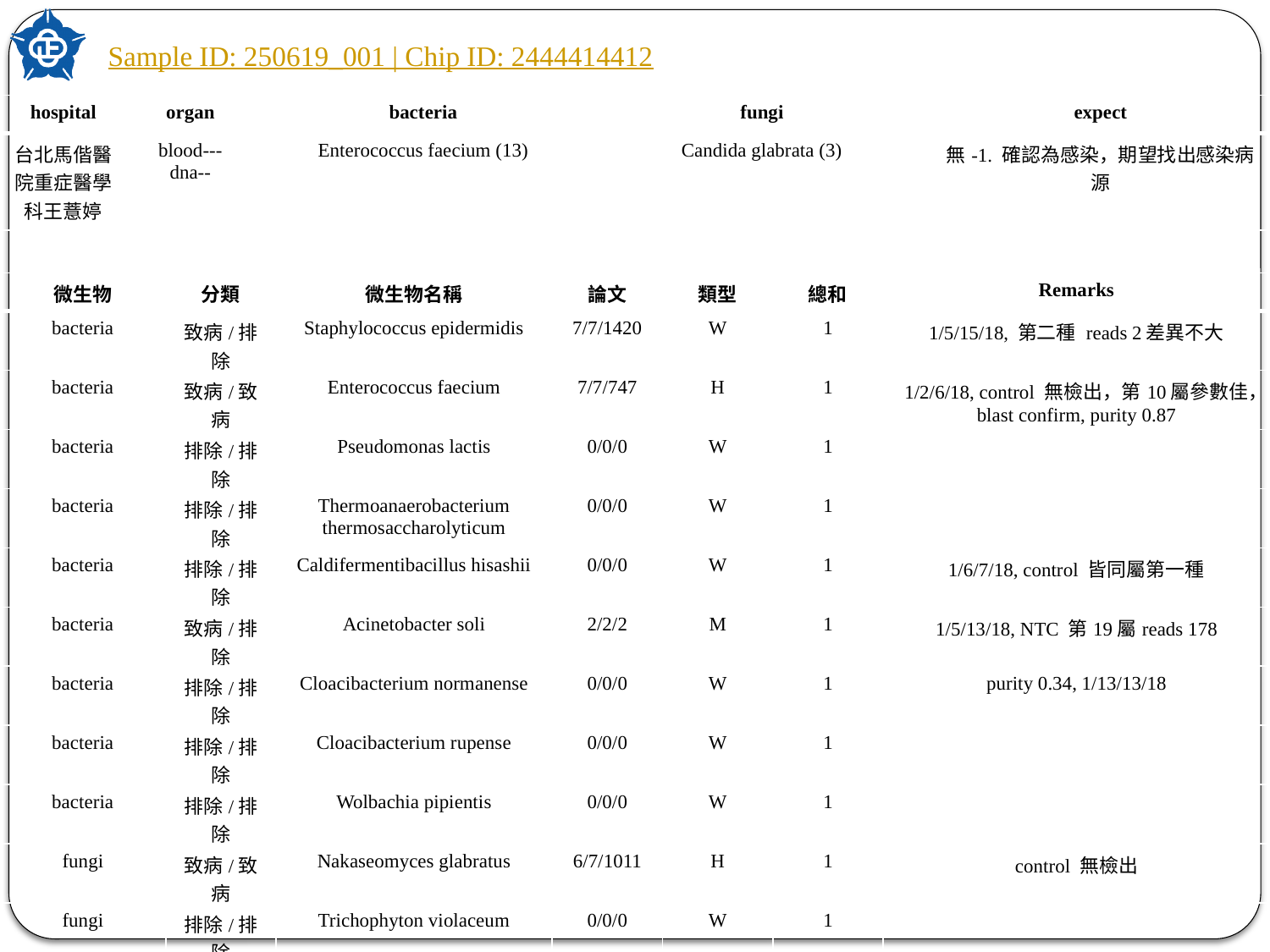

Sample ID: 250619_001 | Chip ID: 2444414412
| hospital | organ | bacteria | fungi | expect |
| --- | --- | --- | --- | --- |
| 台北馬偕醫院重症醫學科王薏婷 | blood---dna-- | Enterococcus faecium (13) | Candida glabrata (3) | 無-1. 確認為感染，期望找出感染病源 |
| 微生物 | 分類 | 微生物名稱 | 論文 | 類型 | 總和 | Remarks |
| --- | --- | --- | --- | --- | --- | --- |
| bacteria | 致病/排除 | Staphylococcus epidermidis | 7/7/1420 | W | 1 | 1/5/15/18, 第二種 reads 2差異不大 |
| bacteria | 致病/致病 | Enterococcus faecium | 7/7/747 | H | 1 | 1/2/6/18, control 無檢出，第10屬參數佳，blast confirm, purity 0.87 |
| bacteria | 排除/排除 | Pseudomonas lactis | 0/0/0 | W | 1 |  |
| bacteria | 排除/排除 | Thermoanaerobacterium thermosaccharolyticum | 0/0/0 | W | 1 |  |
| bacteria | 排除/排除 | Caldifermentibacillus hisashii | 0/0/0 | W | 1 | 1/6/7/18, control 皆同屬第一種 |
| bacteria | 致病/排除 | Acinetobacter soli | 2/2/2 | M | 1 | 1/5/13/18, NTC 第19屬reads 178 |
| bacteria | 排除/排除 | Cloacibacterium normanense | 0/0/0 | W | 1 | purity 0.34, 1/13/13/18 |
| bacteria | 排除/排除 | Cloacibacterium rupense | 0/0/0 | W | 1 |  |
| bacteria | 排除/排除 | Wolbachia pipientis | 0/0/0 | W | 1 |  |
| fungi | 致病/致病 | Nakaseomyces glabratus | 6/7/1011 | H | 1 | control 無檢出 |
| fungi | 排除/排除 | Trichophyton violaceum | 0/0/0 | W | 1 |  |
| virus | 定植/定植 | human gammaherpesvirus 4 | 1/7/230 | D | 1 |  |